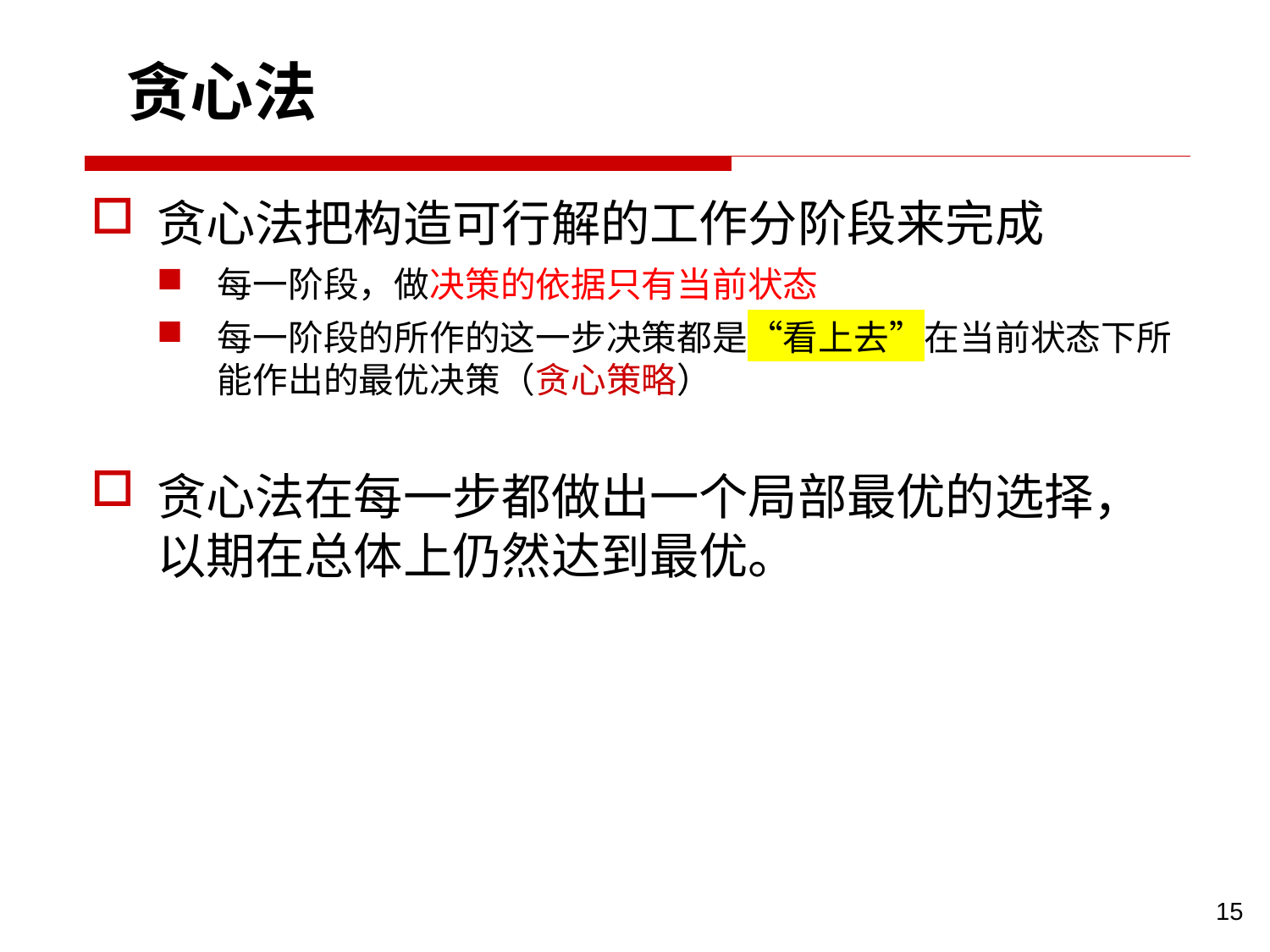

# 贪心法
贪心法把构造可行解的工作分阶段来完成
每一阶段，做决策的依据只有当前状态
每一阶段的所作的这一步决策都是“看上去”在当前状态下所能作出的最优决策（贪心策略）

贪心法在每一步都做出一个局部最优的选择，以期在总体上仍然达到最优。

15